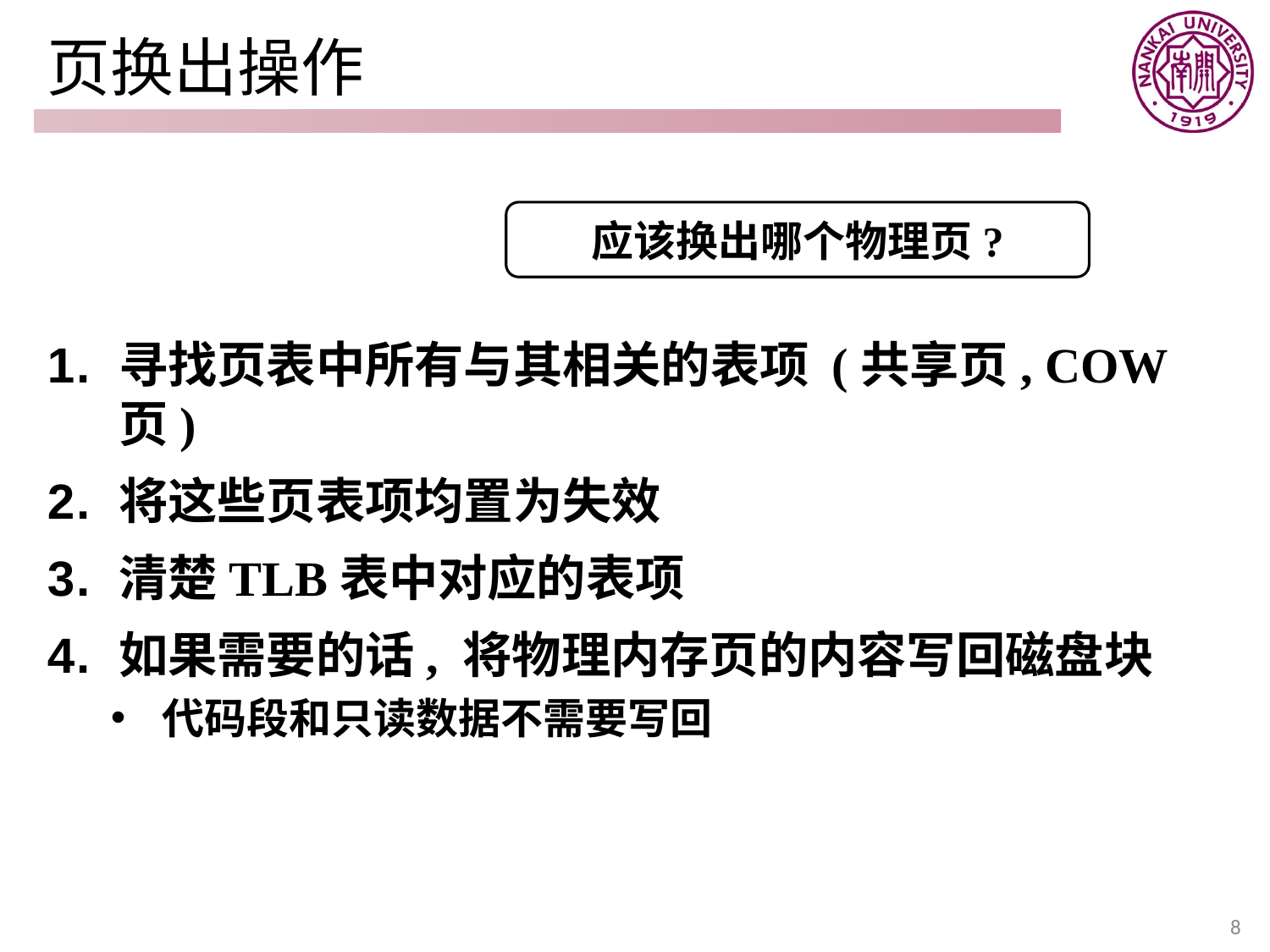

# 页换出操作
应该换出哪个物理页?
寻找页表中所有与其相关的表项 (共享页, COW页)
将这些页表项均置为失效
清楚TLB表中对应的表项
如果需要的话, 将物理内存页的内容写回磁盘块
 代码段和只读数据不需要写回

8